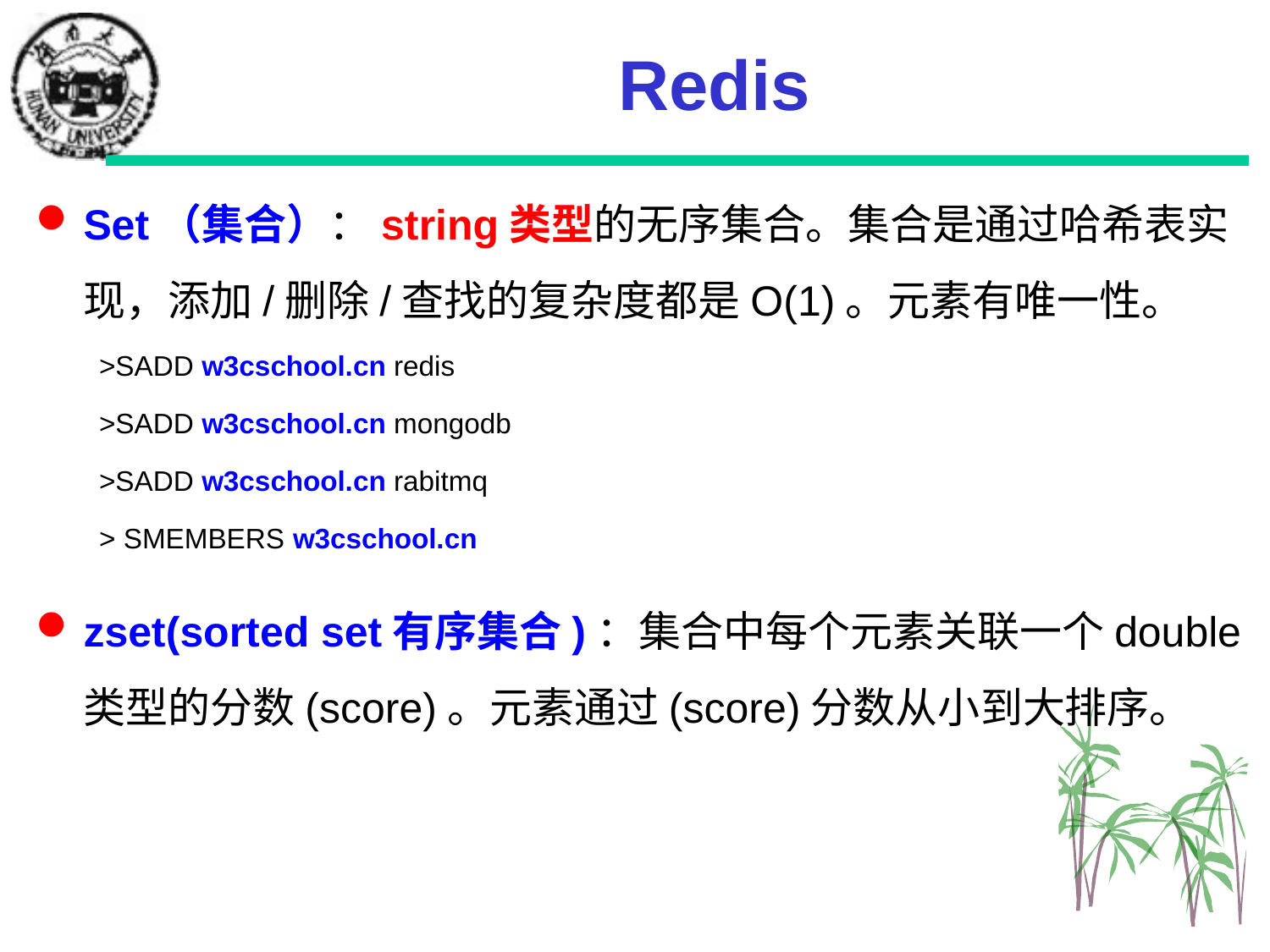

# Redis
Set（集合）：string类型的无序集合。集合是通过哈希表实现，添加/删除/查找的复杂度都是O(1)。元素有唯一性。
>SADD w3cschool.cn redis
>SADD w3cschool.cn mongodb
>SADD w3cschool.cn rabitmq
> SMEMBERS w3cschool.cn
zset(sorted set有序集合)：集合中每个元素关联一个double类型的分数(score)。元素通过(score)分数从小到大排序。